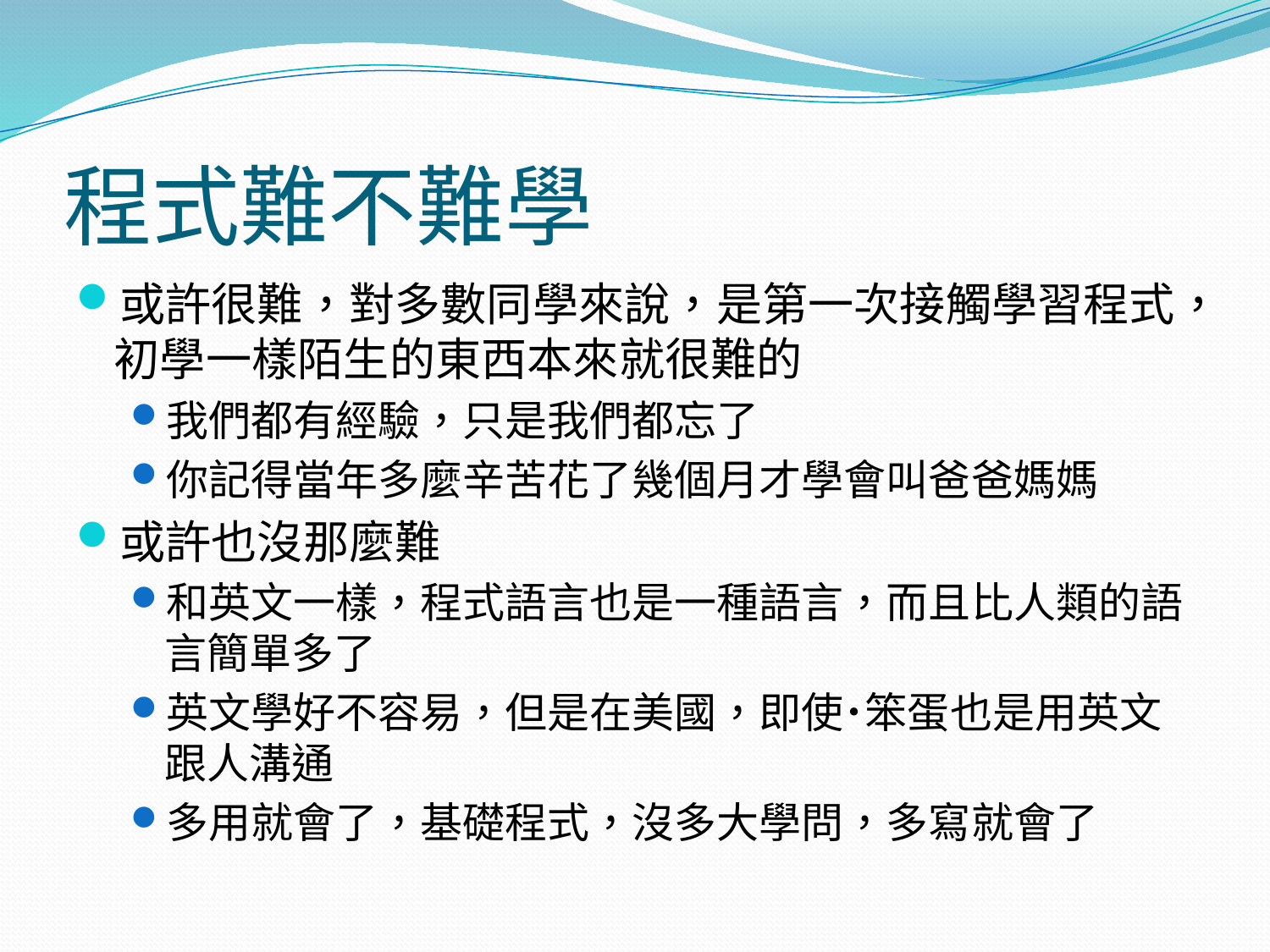

# 程式難不難學
或許很難，對多數同學來說，是第一次接觸學習程式，初學一樣陌生的東西本來就很難的
我們都有經驗，只是我們都忘了
你記得當年多麼辛苦花了幾個月才學會叫爸爸媽媽
或許也沒那麼難
和英文一樣，程式語言也是一種語言，而且比人類的語言簡單多了
英文學好不容易，但是在美國，即使˙笨蛋也是用英文跟人溝通
多用就會了，基礎程式，沒多大學問，多寫就會了